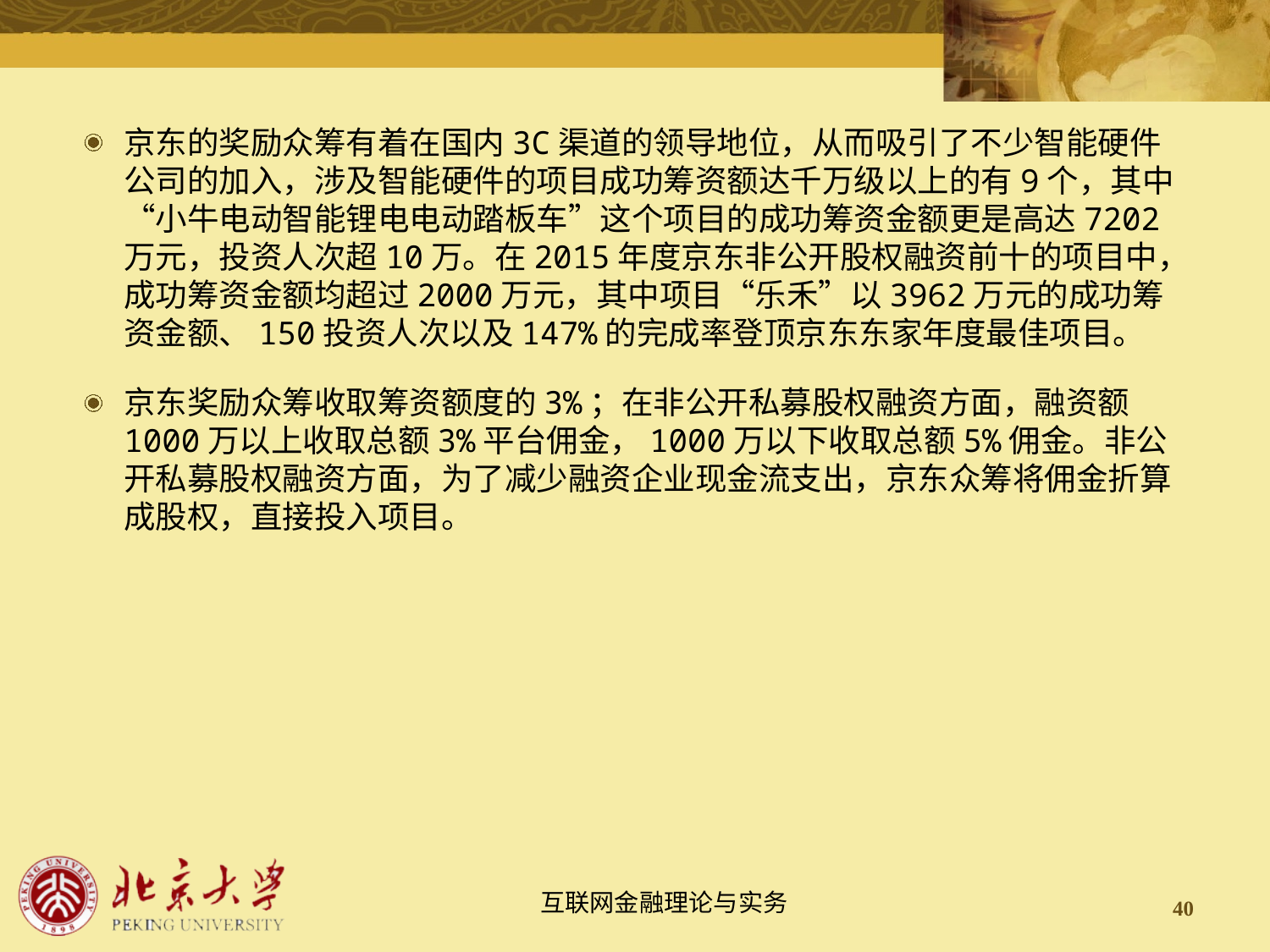

京东的奖励众筹有着在国内3C渠道的领导地位，从而吸引了不少智能硬件公司的加入，涉及智能硬件的项目成功筹资额达千万级以上的有9个，其中“小牛电动智能锂电电动踏板车”这个项目的成功筹资金额更是高达7202万元，投资人次超10万。在2015年度京东非公开股权融资前十的项目中，成功筹资金额均超过2000万元，其中项目“乐禾”以3962万元的成功筹资金额、150投资人次以及147%的完成率登顶京东东家年度最佳项目。
京东奖励众筹收取筹资额度的3%；在非公开私募股权融资方面，融资额1000万以上收取总额3%平台佣金，1000万以下收取总额5%佣金。非公开私募股权融资方面，为了减少融资企业现金流支出，京东众筹将佣金折算成股权，直接投入项目。
40